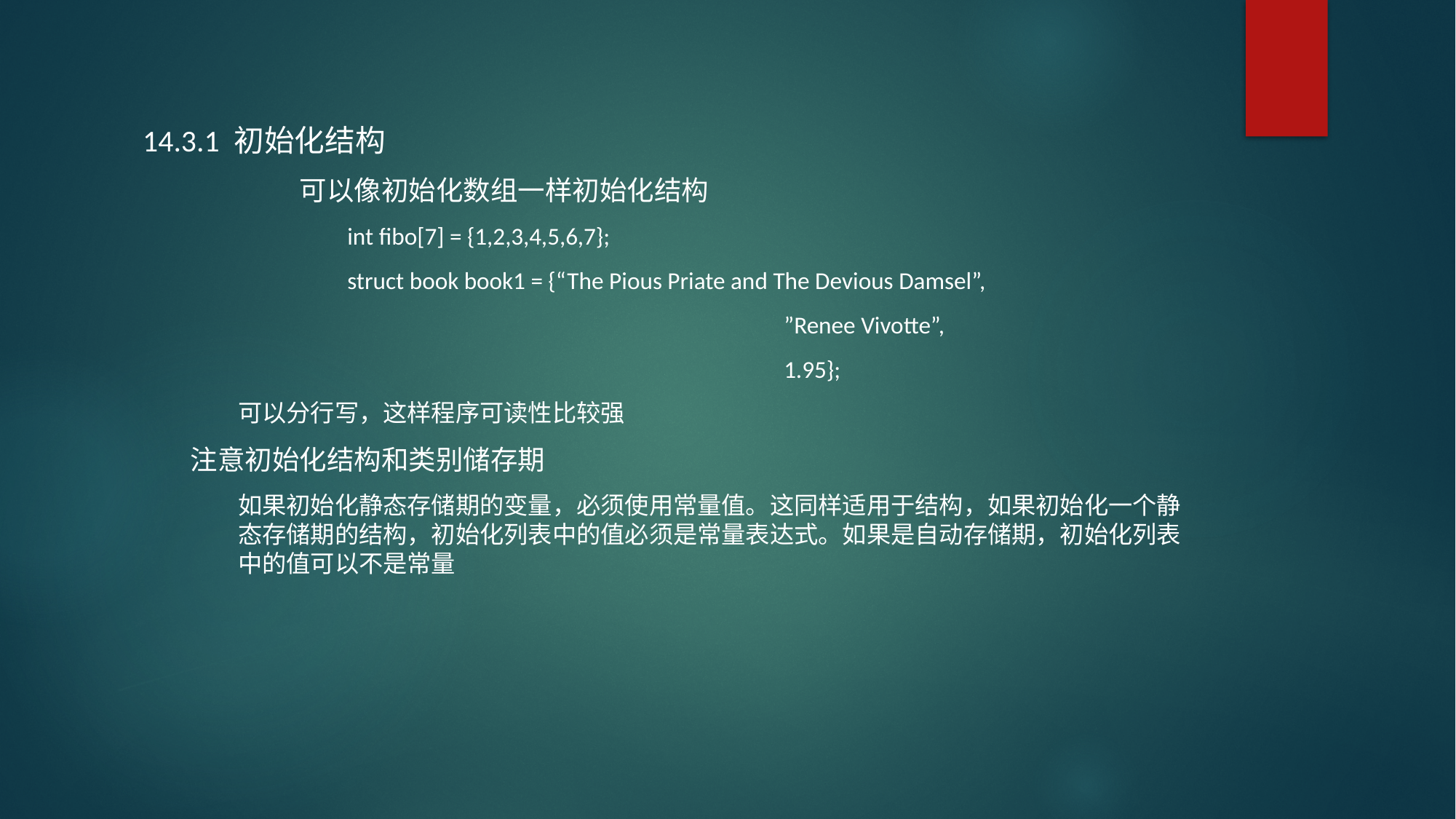

14.3.1 初始化结构
	可以像初始化数组一样初始化结构
	int fibo[7] = {1,2,3,4,5,6,7};
	struct book book1 = {“The Pious Priate and The Devious Damsel”,
					”Renee Vivotte”,
					1.95};
可以分行写，这样程序可读性比较强
注意初始化结构和类别储存期
如果初始化静态存储期的变量，必须使用常量值。这同样适用于结构，如果初始化一个静态存储期的结构，初始化列表中的值必须是常量表达式。如果是自动存储期，初始化列表中的值可以不是常量